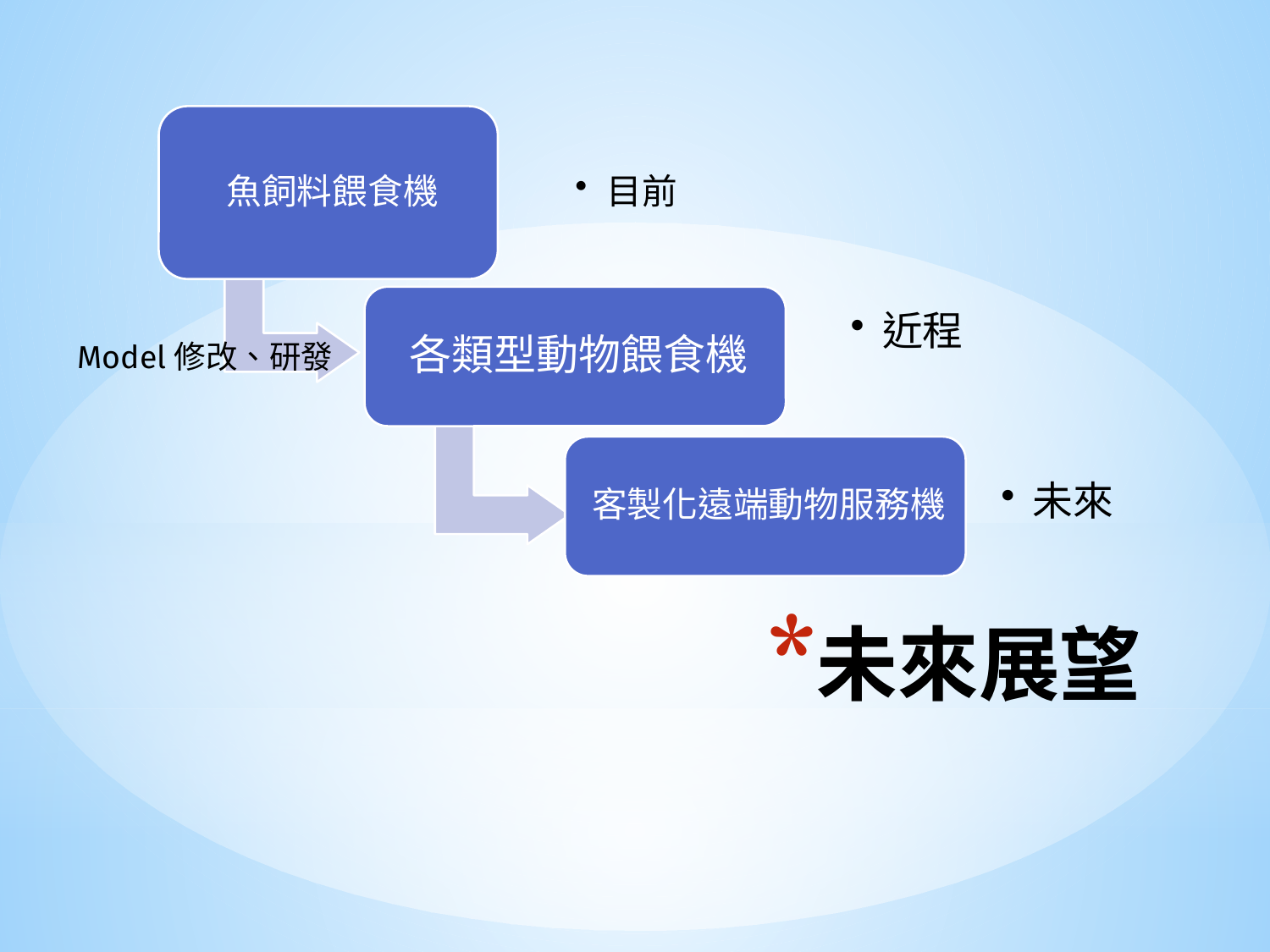

魚飼料餵食機
目前
各類型動物餵食機
近程
客製化遠端動物服務機
未來
Model修改、研發
# 未來展望